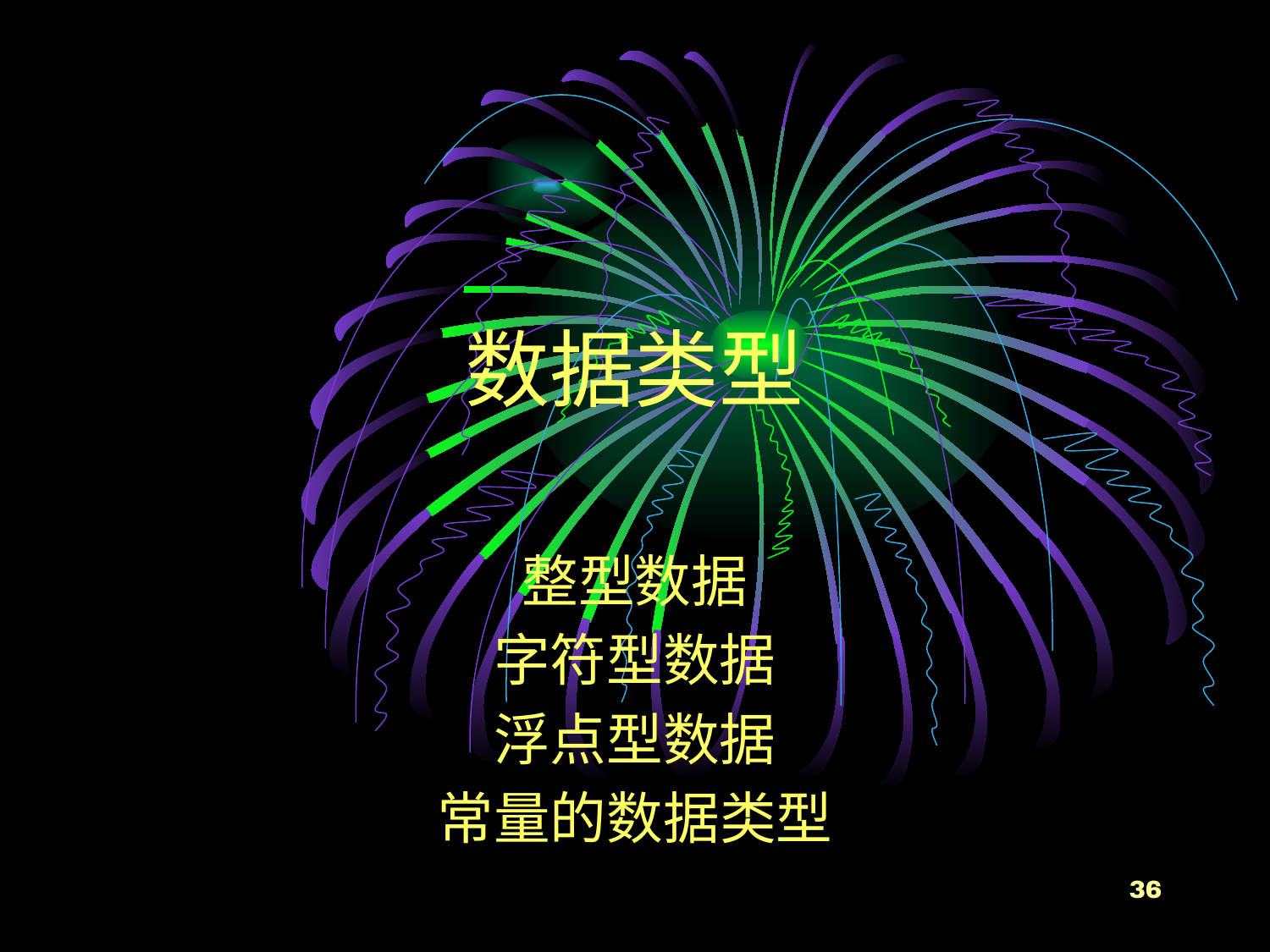

# 数据类型
整型数据
字符型数据
浮点型数据
常量的数据类型
36